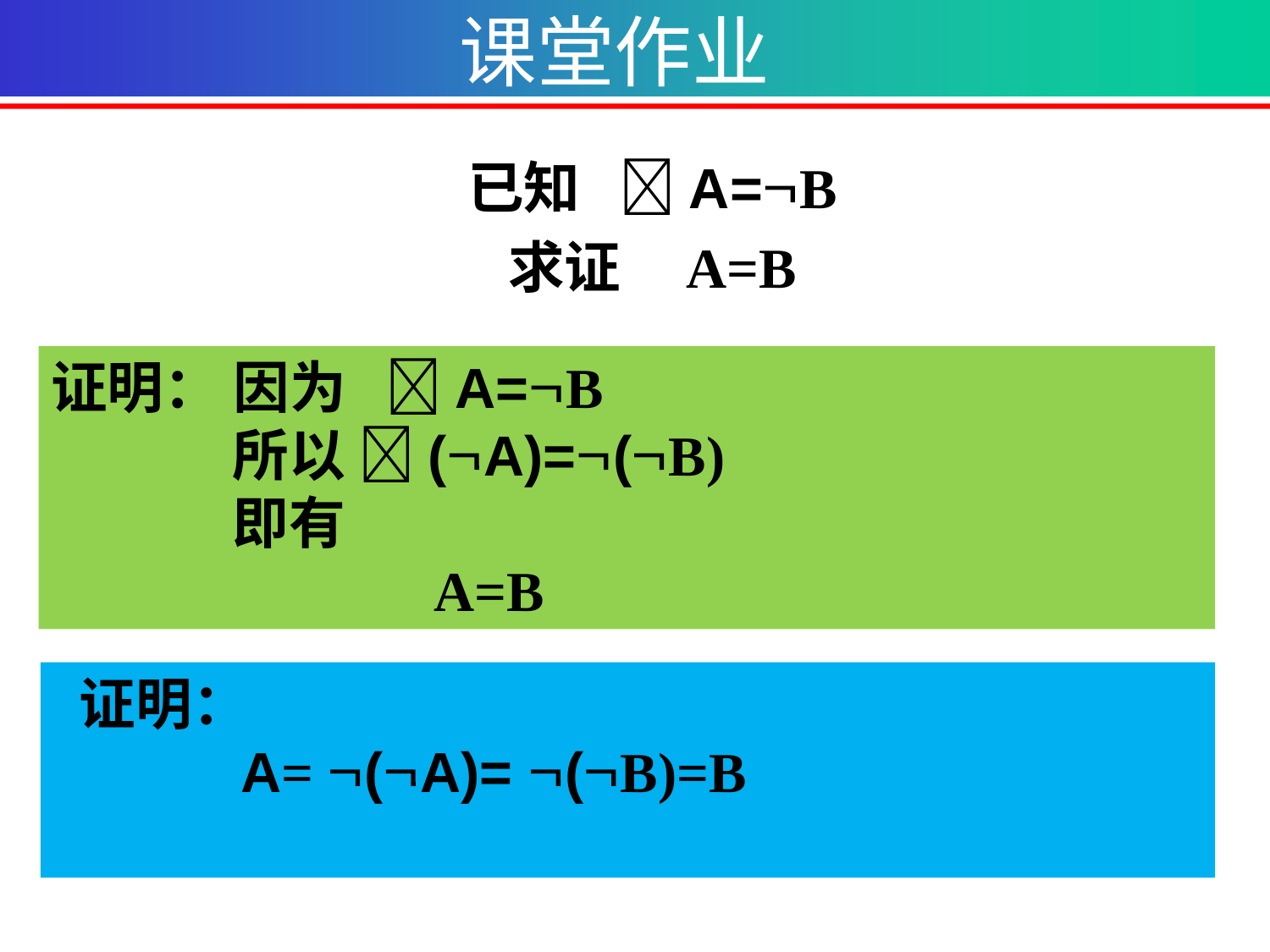

课堂作业
已知   ¬A=¬B
求证    A=B
证明： 因为   ¬A=¬B
             所以 ¬(¬A)=¬(¬B)
             即有
                           A=B
 证明：
            A= ¬(¬A)= ¬(¬B)=B